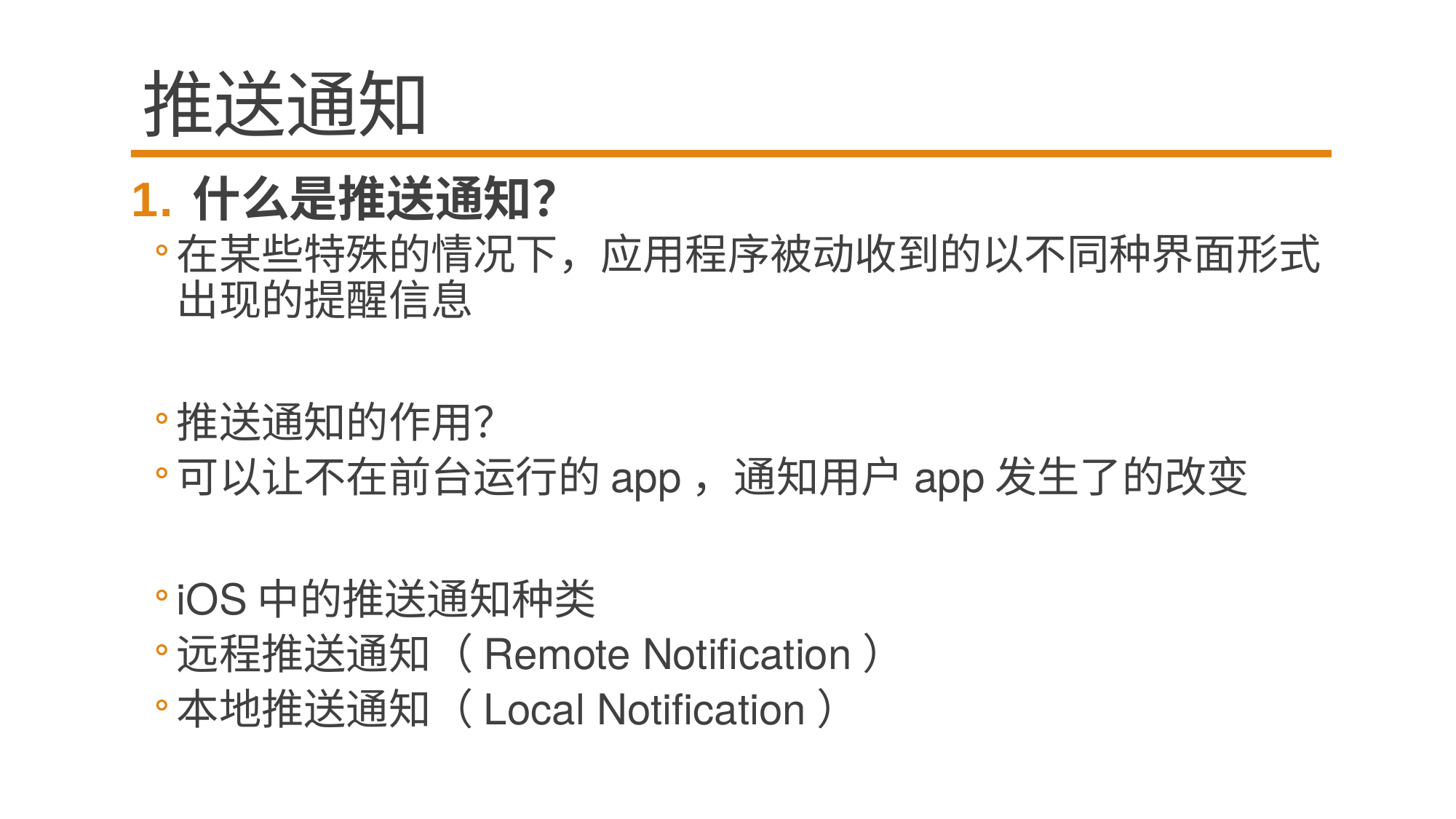

# 推送通知
什么是推送通知？
在某些特殊的情况下，应用程序被动收到的以不同种界面形式出现的提醒信息

推送通知的作用？
可以让不在前台运行的app，通知用户app发生了的改变

iOS中的推送通知种类
远程推送通知（Remote Notification）
本地推送通知（Local Notification）